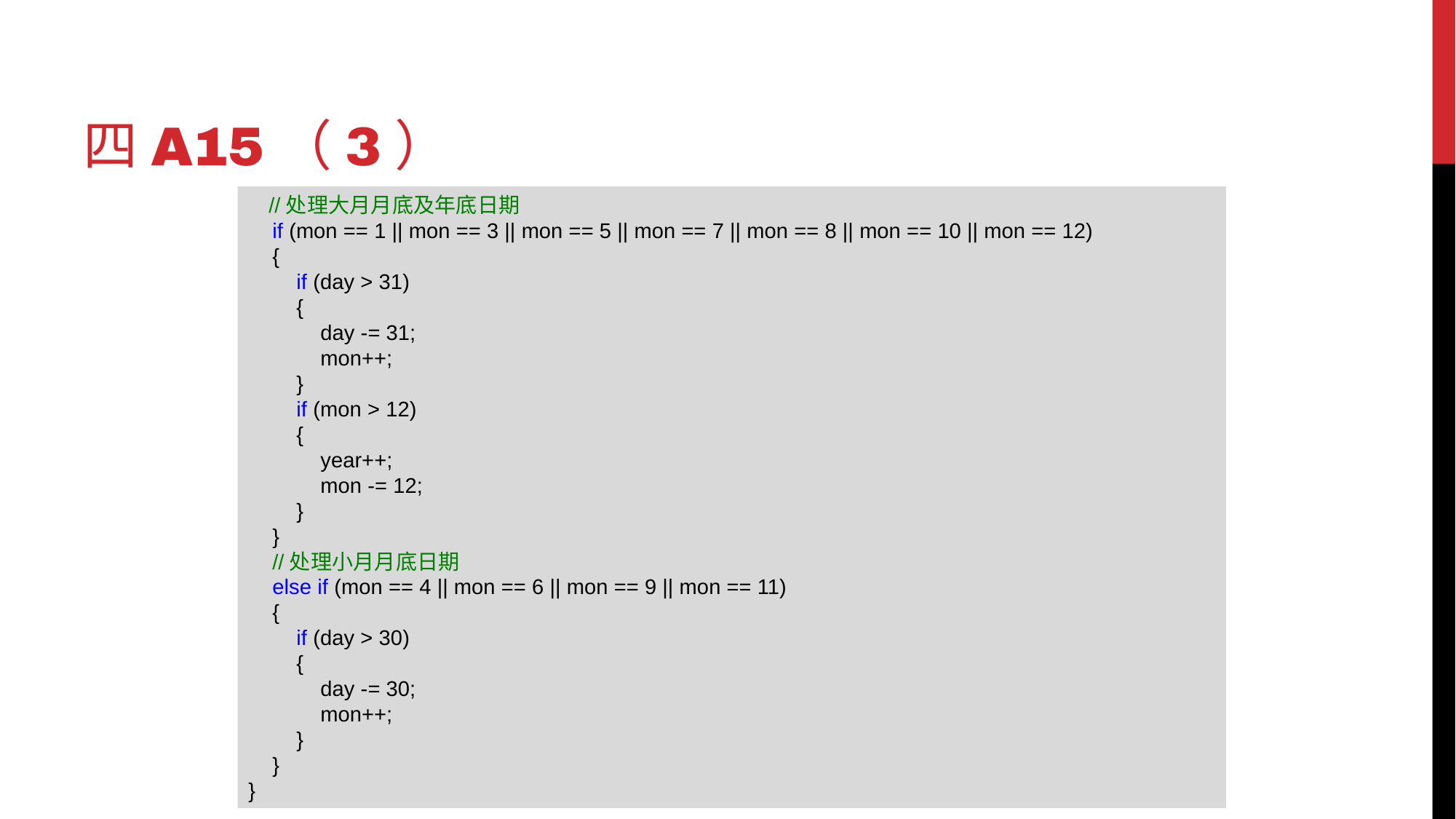

# 四a15（3）
    //处理大月月底及年底日期
    if (mon == 1 || mon == 3 || mon == 5 || mon == 7 || mon == 8 || mon == 10 || mon == 12)
    {
        if (day > 31)
        {
            day -= 31;
            mon++;
        }
        if (mon > 12)
        {
            year++;
            mon -= 12;
        }
    }
    //处理小月月底日期
    else if (mon == 4 || mon == 6 || mon == 9 || mon == 11)
    {
        if (day > 30)
        {
            day -= 30;
            mon++;
        }
    }
}